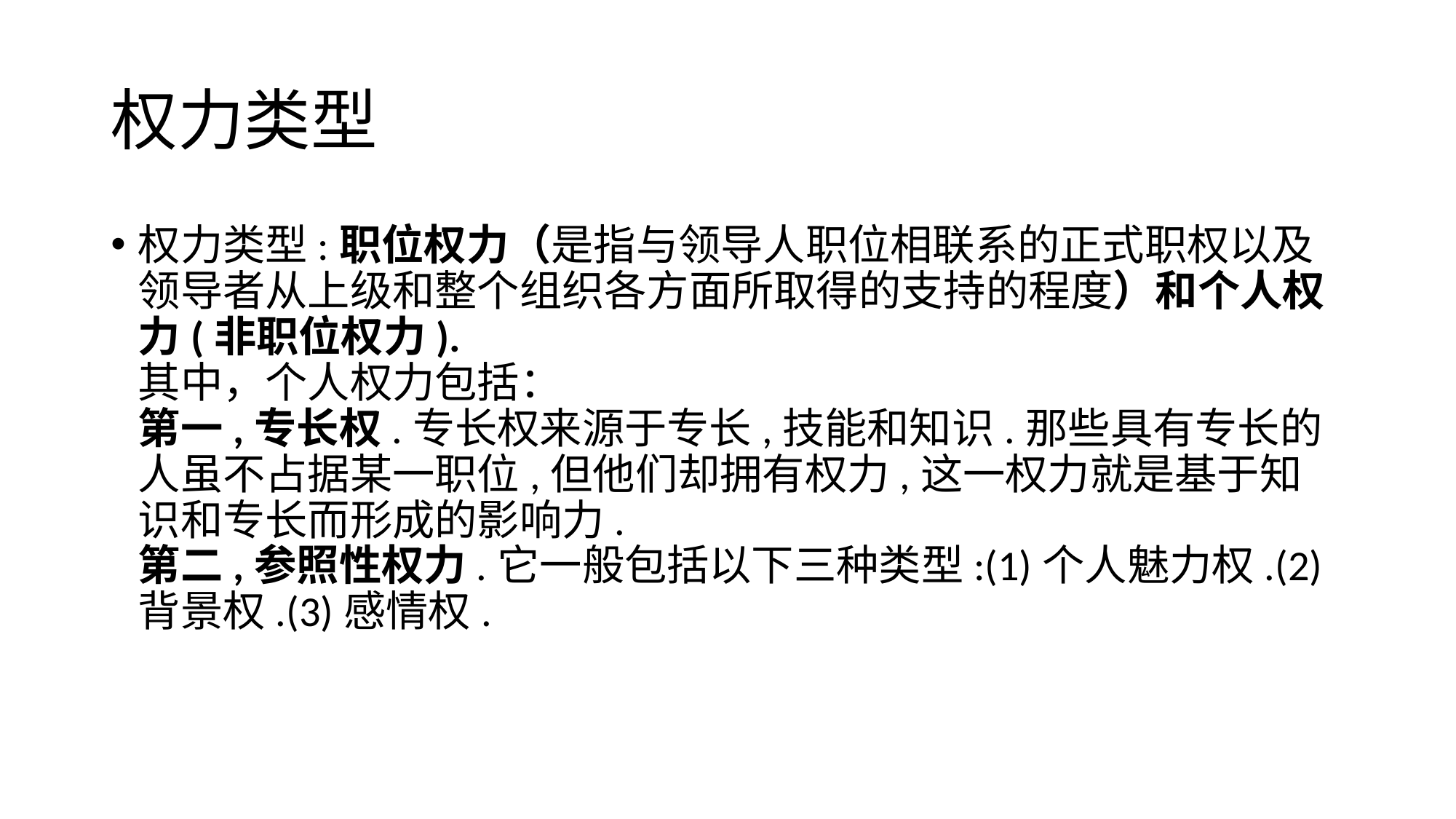

# 权力类型
权力类型:职位权力（是指与领导人职位相联系的正式职权以及领导者从上级和整个组织各方面所取得的支持的程度）和个人权力(非职位权力).
其中，个人权力包括：
第一,专长权.专长权来源于专长,技能和知识.那些具有专长的人虽不占据某一职位,但他们却拥有权力,这一权力就是基于知识和专长而形成的影响力.
第二,参照性权力.它一般包括以下三种类型:(1)个人魅力权.(2)背景权.(3)感情权.